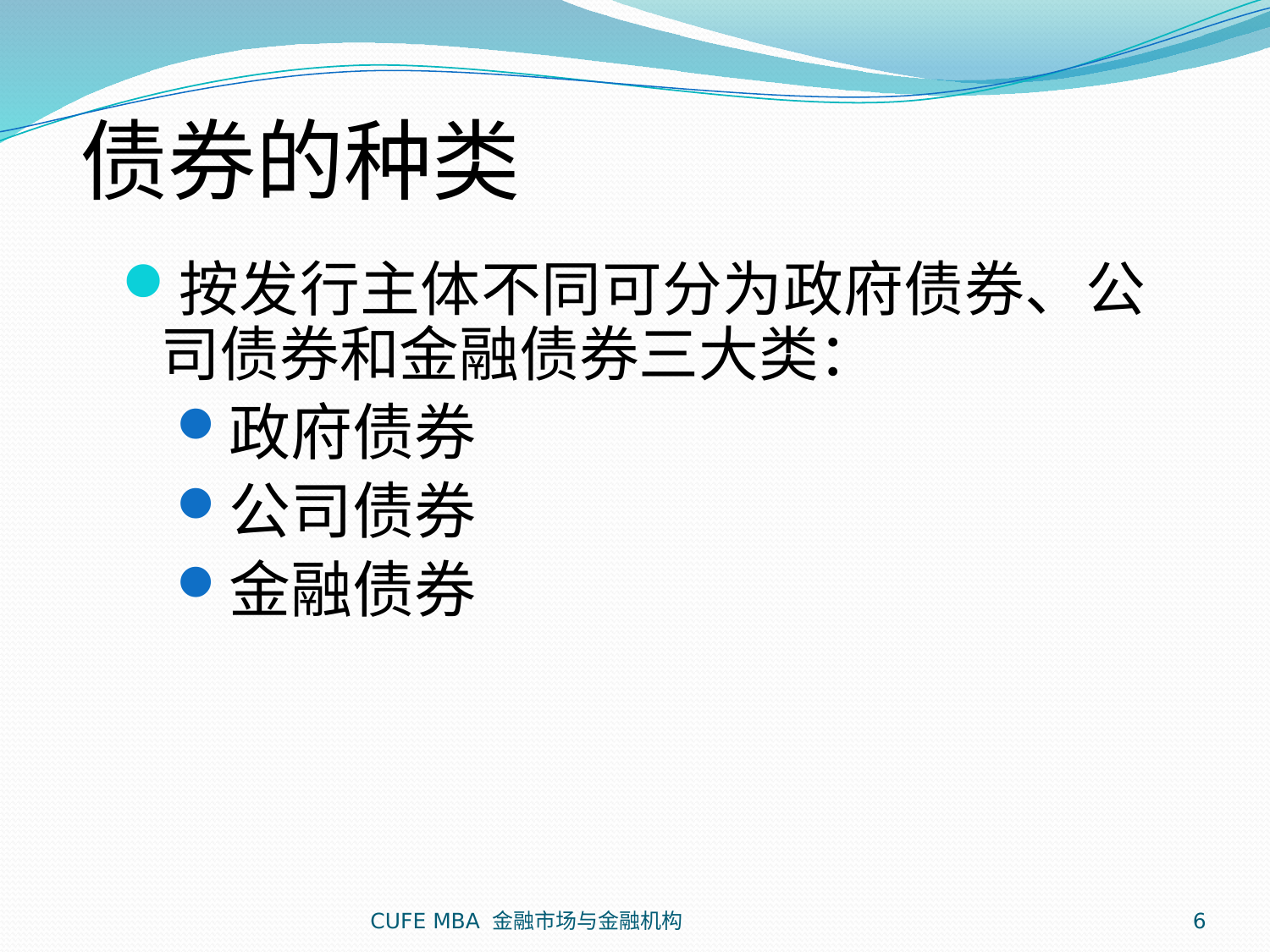

# 债券的种类
按发行主体不同可分为政府债券、公司债券和金融债券三大类：
政府债券
公司债券
金融债券
CUFE MBA 金融市场与金融机构
6